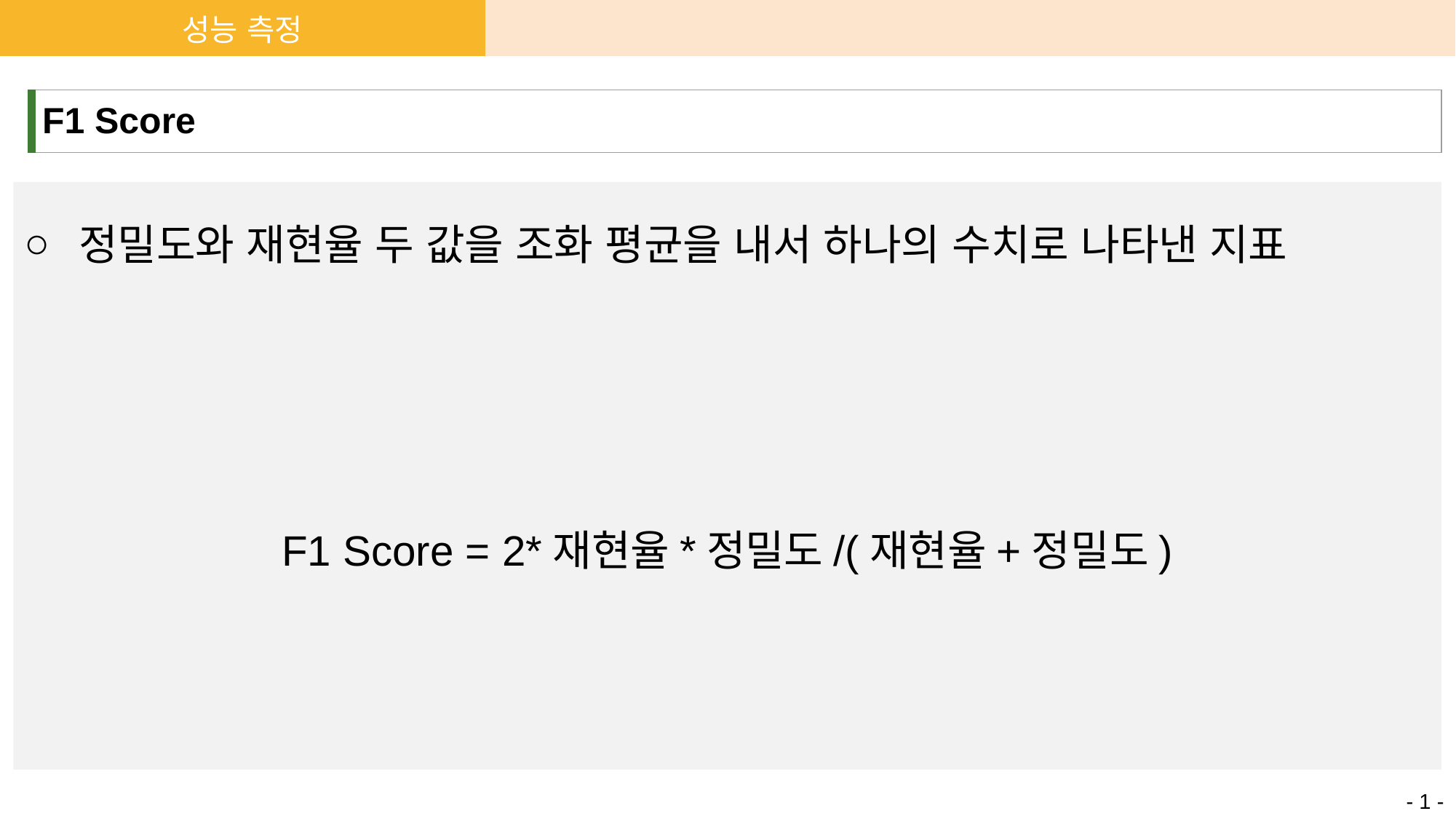

| 성능 측정 |  |  |  |
| --- | --- | --- | --- |
| F1 Score |
| --- |
정밀도와 재현율 두 값을 조화 평균을 내서 하나의 수치로 나타낸 지표

F1 Score = 2*재현율*정밀도/(재현율+정밀도)

- 1 -